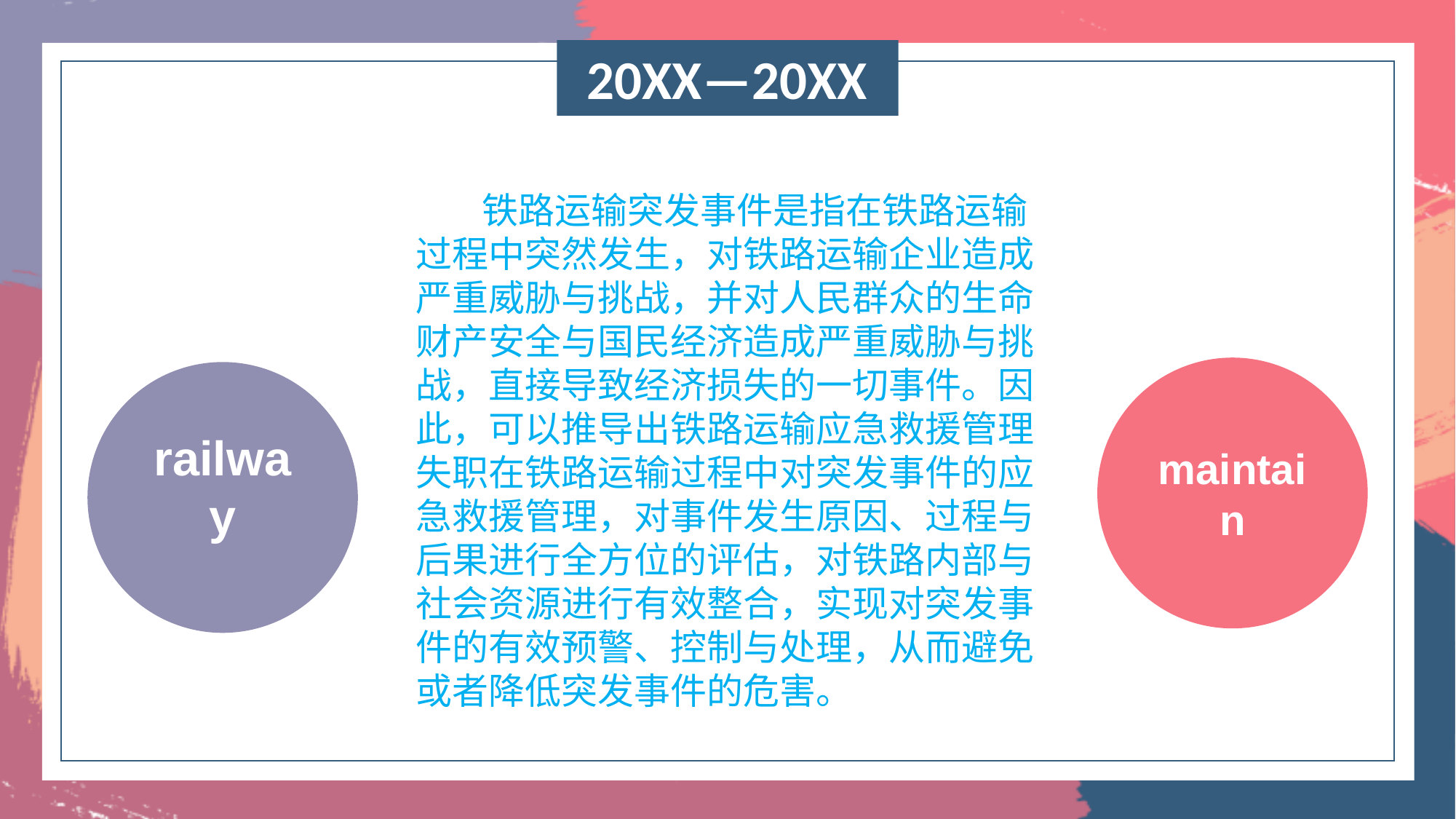

铁路运输突发事件是指在铁路运输过程中突然发生，对铁路运输企业造成严重威胁与挑战，并对人民群众的生命财产安全与国民经济造成严重威胁与挑战，直接导致经济损失的一切事件。因此，可以推导出铁路运输应急救援管理失职在铁路运输过程中对突发事件的应急救援管理，对事件发生原因、过程与后果进行全方位的评估，对铁路内部与社会资源进行有效整合，实现对突发事件的有效预警、控制与处理，从而避免或者降低突发事件的危害。

maintain
railway